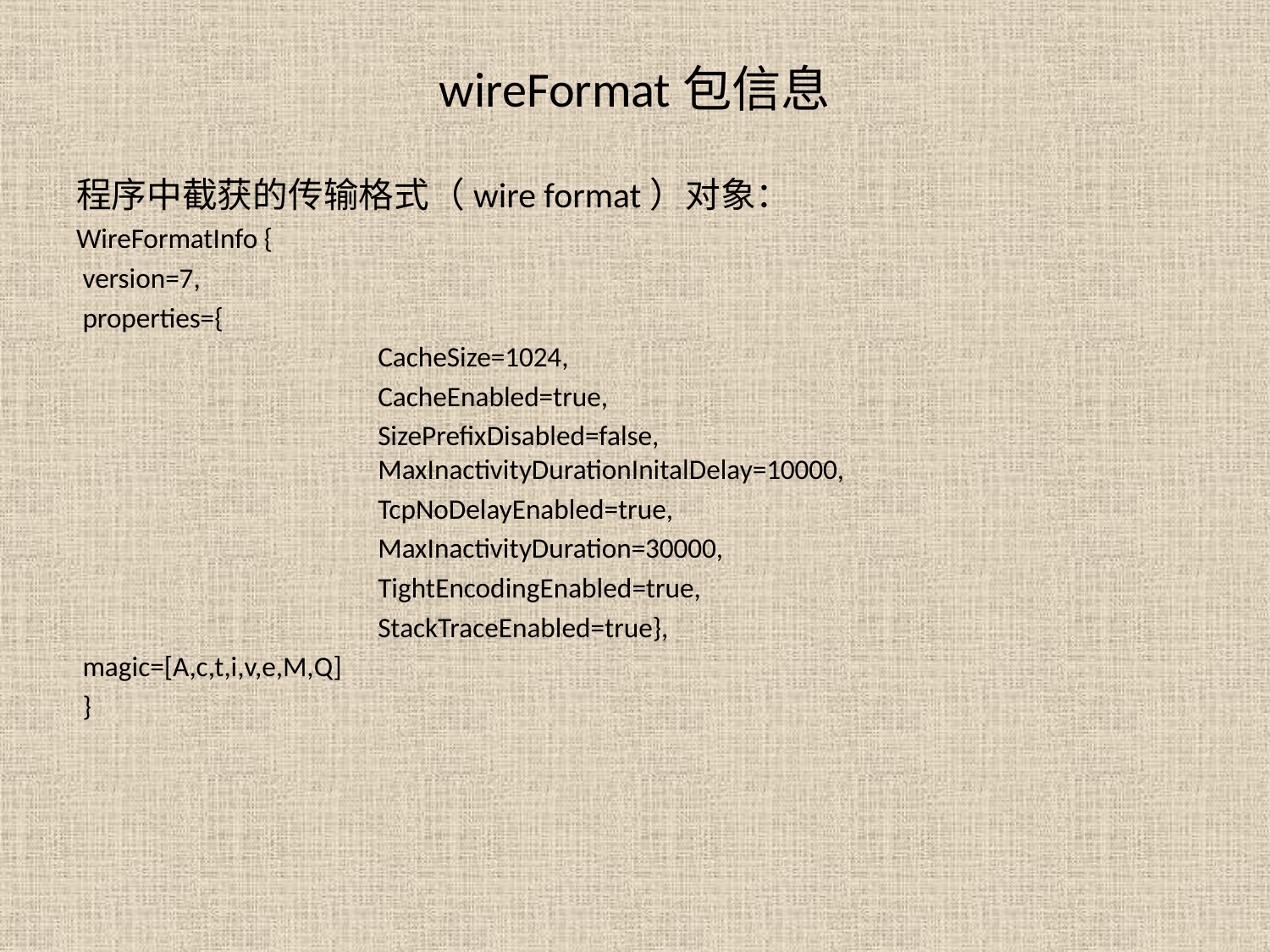

# wireFormat包信息
程序中截获的传输格式（wire format）对象：
WireFormatInfo {
 version=7,
 properties={
 			CacheSize=1024,
 			CacheEnabled=true,
 			SizePrefixDisabled=false, 						MaxInactivityDurationInitalDelay=10000,
 			TcpNoDelayEnabled=true,
 			MaxInactivityDuration=30000,
 			TightEncodingEnabled=true,
 			StackTraceEnabled=true},
 magic=[A,c,t,i,v,e,M,Q]
 }